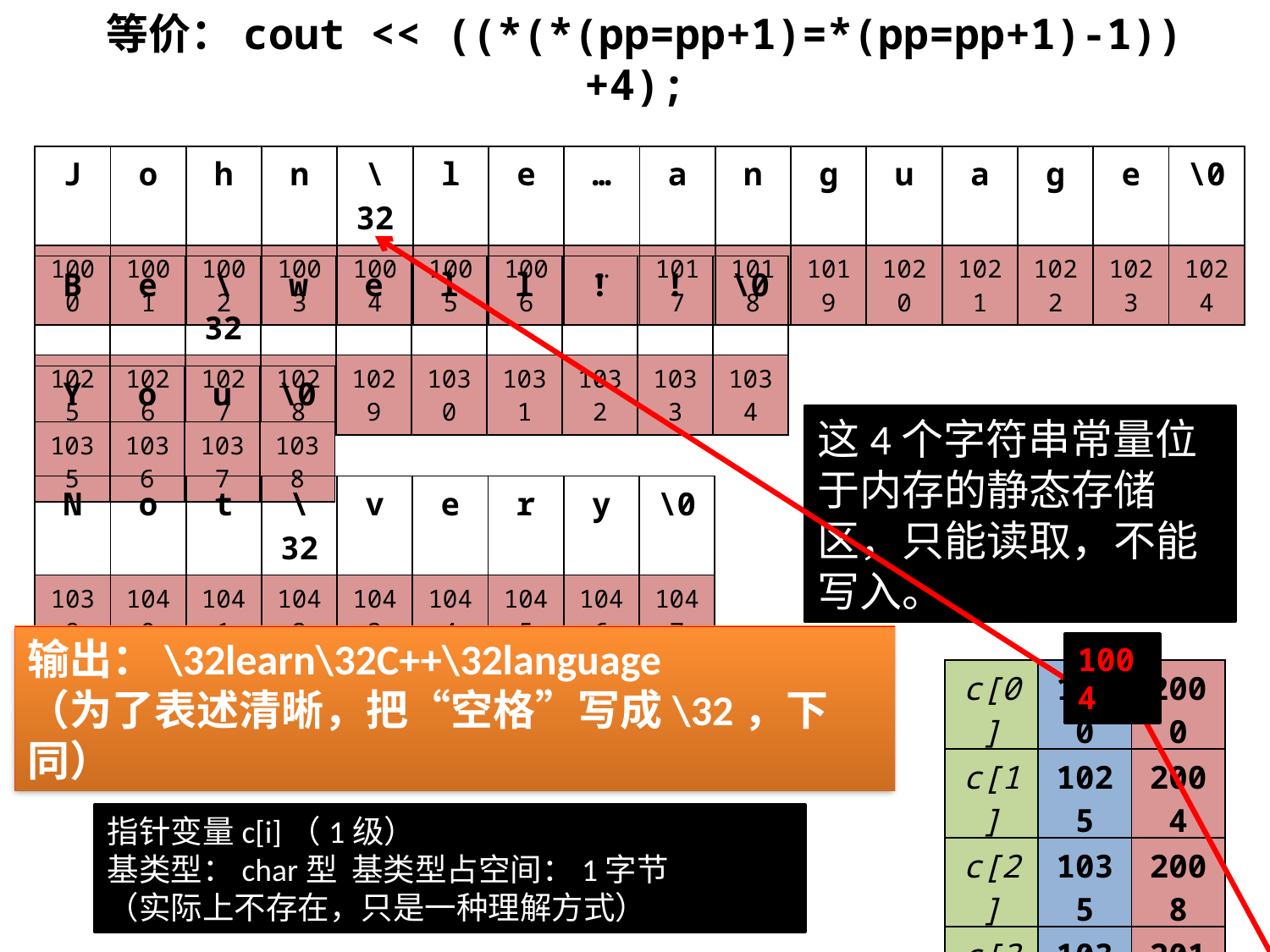

# 等价：cout << ((*(*(pp=pp+1)=*(pp=pp+1)-1))+4);
| J | o | h | n | \32 | l | e | … | a | n | g | u | a | g | e | \0 |
| --- | --- | --- | --- | --- | --- | --- | --- | --- | --- | --- | --- | --- | --- | --- | --- |
| 1000 | 1001 | 1002 | 1003 | 1004 | 1005 | 1006 | … | 1017 | 1018 | 1019 | 1020 | 1021 | 1022 | 1023 | 1024 |
| B | e | \32 | w | e | l | l | ! | ! | \0 |
| --- | --- | --- | --- | --- | --- | --- | --- | --- | --- |
| 1025 | 1026 | 1027 | 1028 | 1029 | 1030 | 1031 | 1032 | 1033 | 1034 |
| Y | o | u | \0 |
| --- | --- | --- | --- |
| 1035 | 1036 | 1037 | 1038 |
这4个字符串常量位于内存的静态存储区，只能读取，不能写入。
| N | o | t | \32 | v | e | r | y | \0 |
| --- | --- | --- | --- | --- | --- | --- | --- | --- |
| 1039 | 1040 | 1041 | 1042 | 1043 | 1044 | 1045 | 1046 | 1047 |
输出：\32learn\32C++\32language
（为了表述清晰，把“空格”写成\32，下同）
1004
| c[0] | 1000 | 2000 |
| --- | --- | --- |
| c[1] | 1025 | 2004 |
| c[2] | 1035 | 2008 |
| c[3] | 1039 | 2012 |
指针变量c[i]（1级）
基类型：char型  基类型占空间：1字节
（实际上不存在，只是一种理解方式）